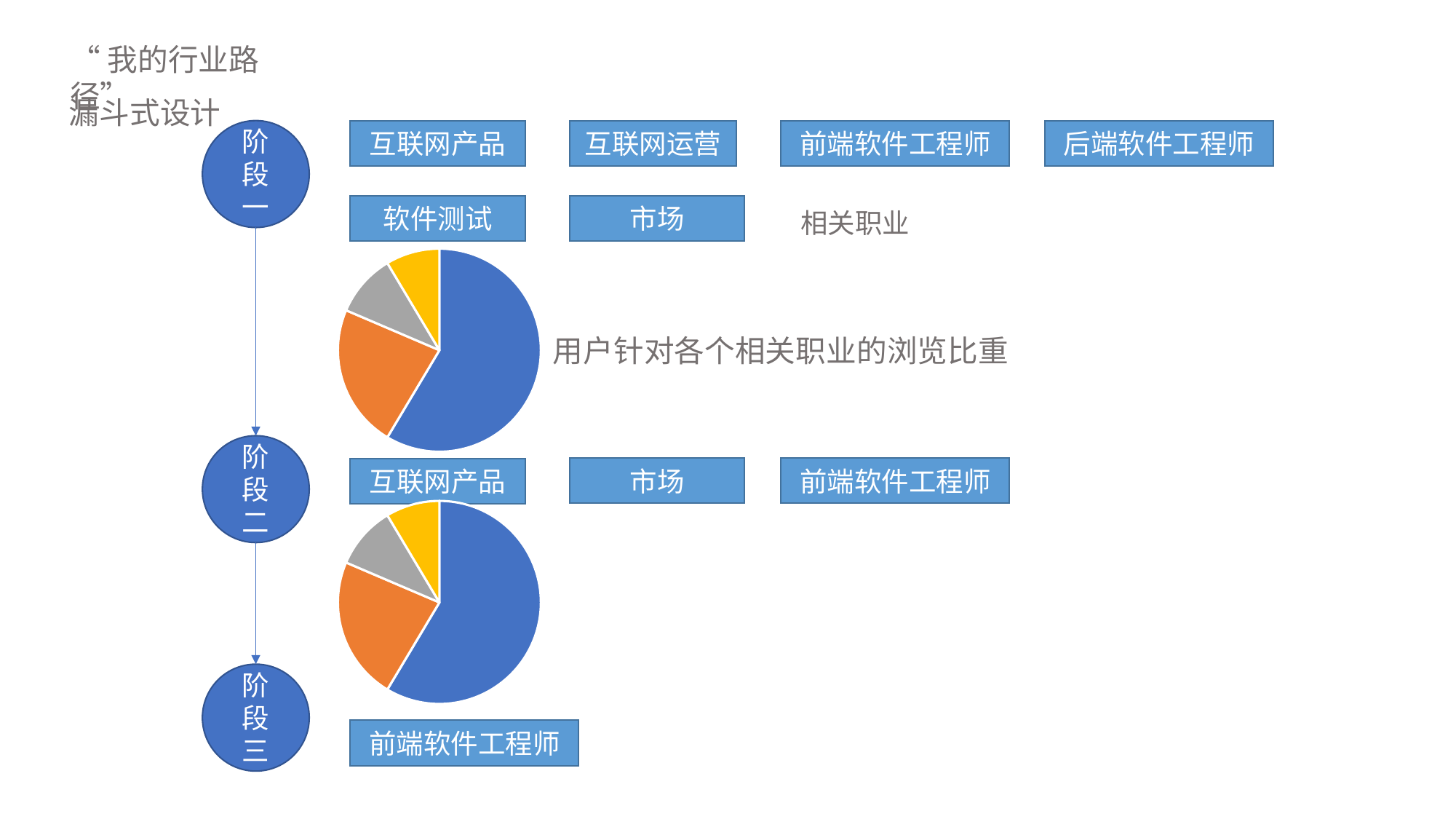

“我的行业路径”
漏斗式设计
阶段一
互联网产品
互联网运营
前端软件工程师
后端软件工程师
软件测试
市场
相关职业

### Chart

| Category | 销售额 |
|---|---|
| 第一季度 | 8.2 |
| 第二季度 | 3.2 |
| 第三季度 | 1.4 |
| 第四季度 | 1.2 |
用户针对各个相关职业的浏览比重
阶段二
市场
前端软件工程师
互联网产品

### Chart

| Category | 销售额 |
|---|---|
| 第一季度 | 8.2 |
| 第二季度 | 3.2 |
| 第三季度 | 1.4 |
| 第四季度 | 1.2 |
阶段三
前端软件工程师